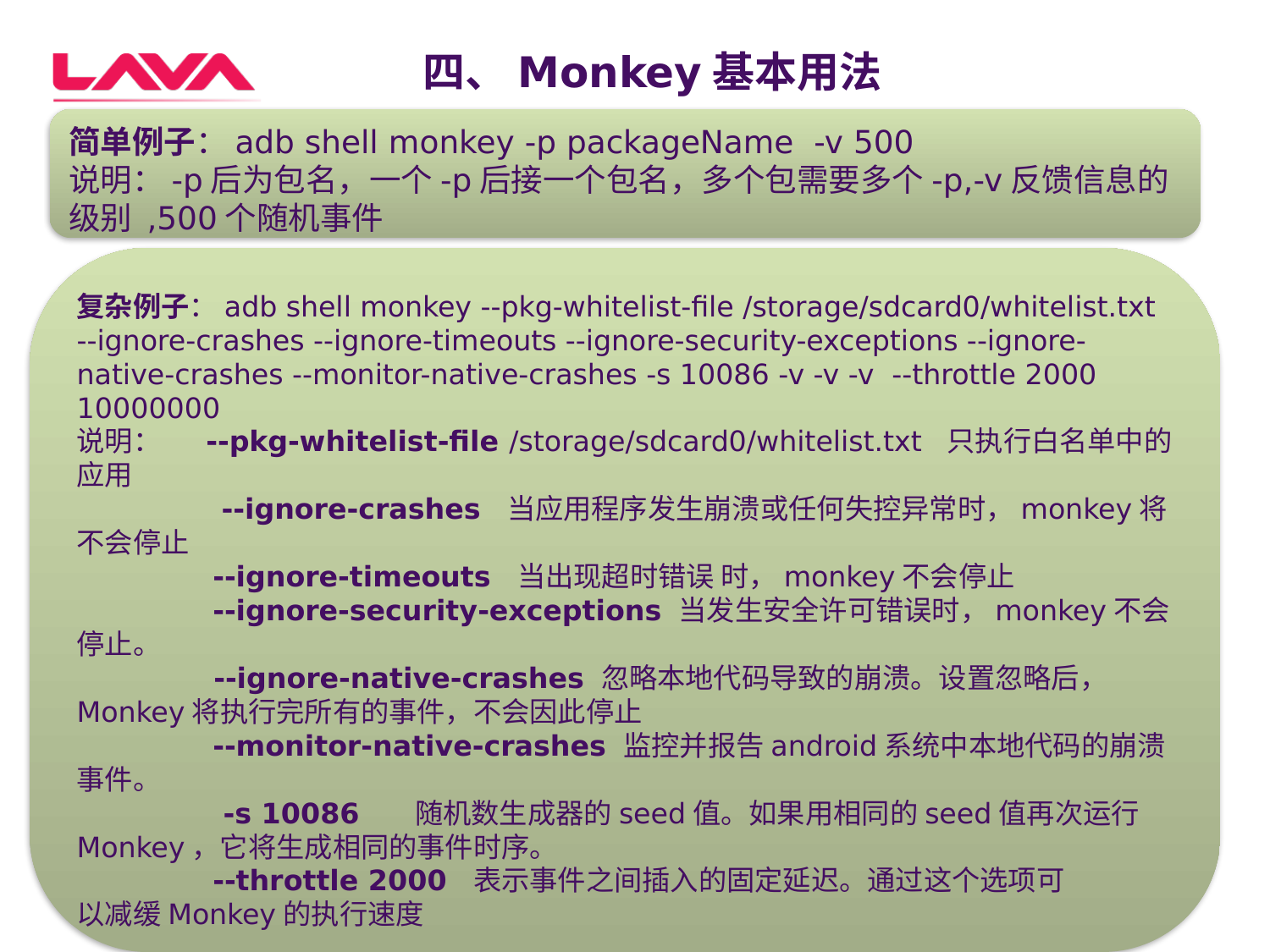

# 四、Monkey基本用法
简单例子：adb shell monkey -p packageName  -v 500
说明：-p后为包名，一个-p后接一个包名，多个包需要多个-p,-v反馈信息的级别 ,500个随机事件

复杂例子：adb shell monkey --pkg-whitelist-file /storage/sdcard0/whitelist.txt --ignore-crashes --ignore-timeouts --ignore-security-exceptions --ignore-native-crashes --monitor-native-crashes -s 10086 -v -v -v  --throttle 2000 10000000
说明：      --pkg-whitelist-file /storage/sdcard0/whitelist.txt  只执行白名单中的应用
        	  --ignore-crashes  当应用程序发生崩溃或任何失控异常时，monkey将不会停止
	 --ignore-timeouts  当出现超时错误 时，monkey不会停止
	 --ignore-security-exceptions 当发生安全许可错误时，monkey不会停止。
	 --ignore-native-crashes 忽略本地代码导致的崩溃。设置忽略后，
Monkey将执行完所有的事件，不会因此停止
	 --monitor-native-crashes 监控并报告android系统中本地代码的崩溃事件。
	  -s 10086     随机数生成器的seed值。如果用相同的seed值再次运行Monkey，它将生成相同的事件时序。
	 --throttle 2000  表示事件之间插入的固定延迟。通过这个选项可
以减缓Monkey的执行速度